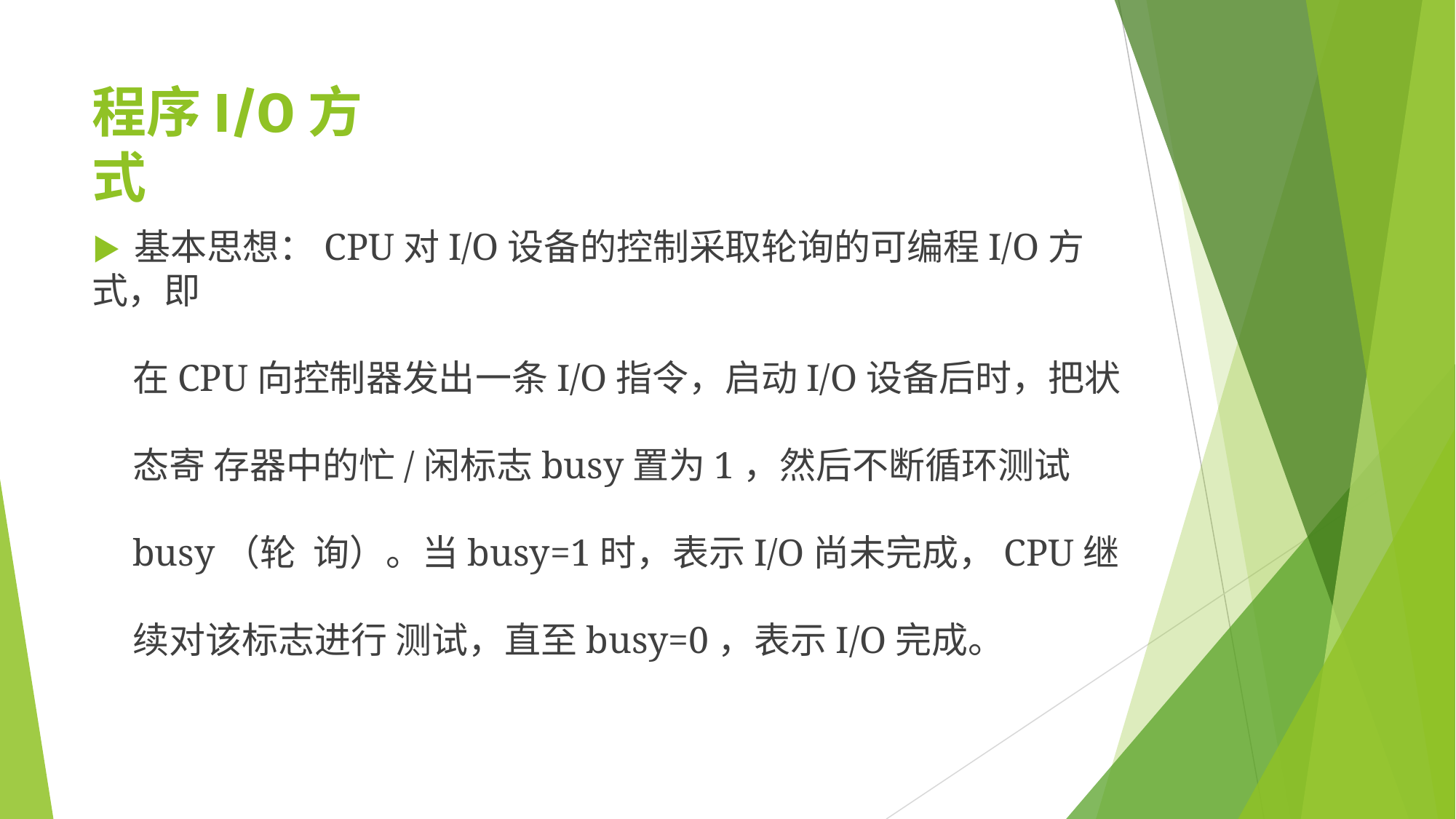

# 程序I/O方式
▶	基本思想：CPU对I/O设备的控制采取轮询的可编程I/O方式，即
在CPU向控制器发出一条I/O指令，启动I/O设备后时，把状态寄 存器中的忙/闲标志busy置为1，然后不断循环测试busy（轮  询）。当busy=1时，表示I/O尚未完成，CPU继续对该标志进行 测试，直至busy=0，表示I/O完成。